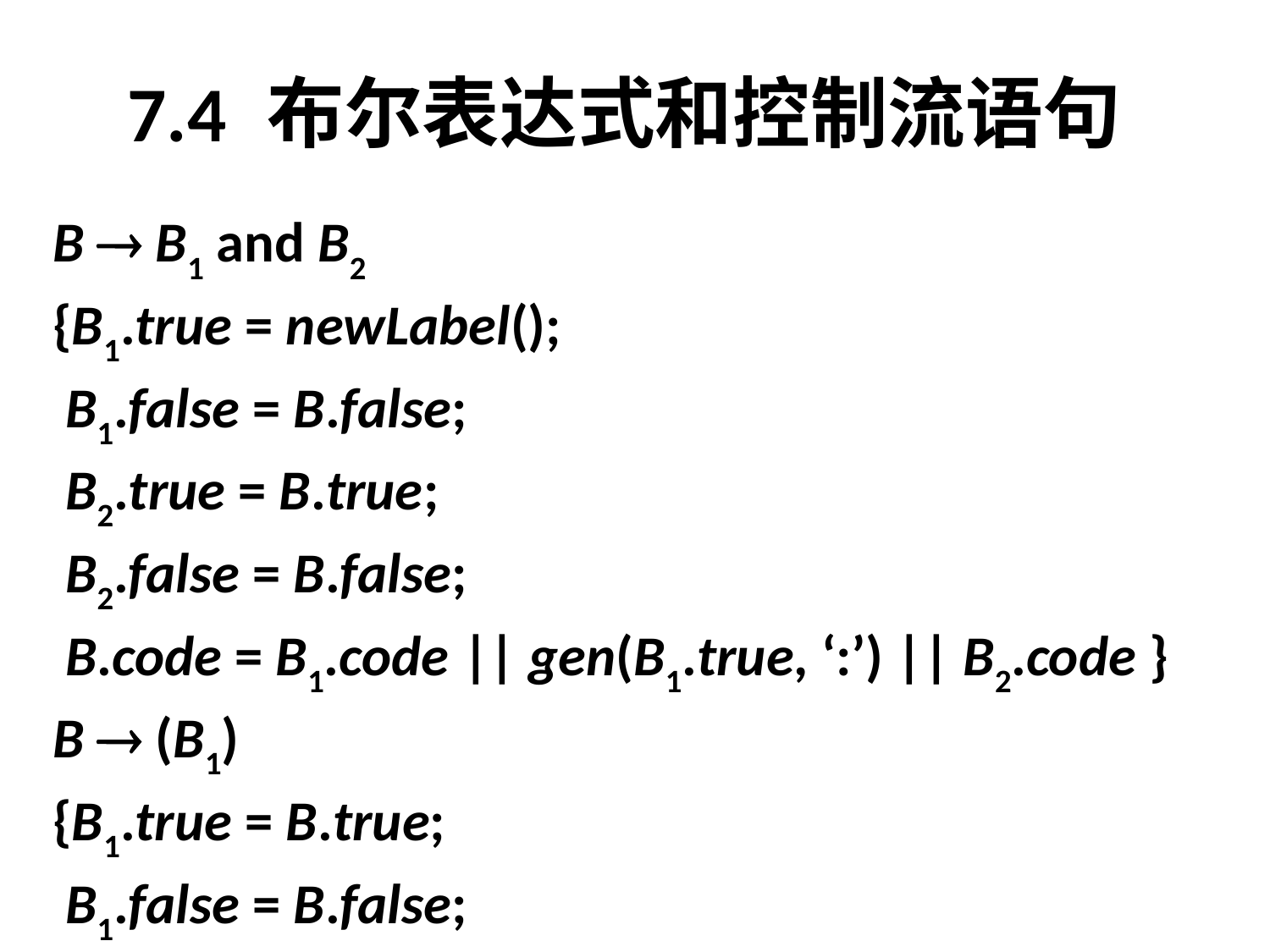

# 7.4 布尔表达式和控制流语句
B → B1 and B2
{B1.true = newLabel();
 B1.false = B.false;
 B2.true = B.true;
 B2.false = B.false;
 B.code = B1.code || gen(B1.true, ‘:’) || B2.code }
B → (B1)
{B1.true = B.true;
 B1.false = B.false;
 B.code = B1.code }